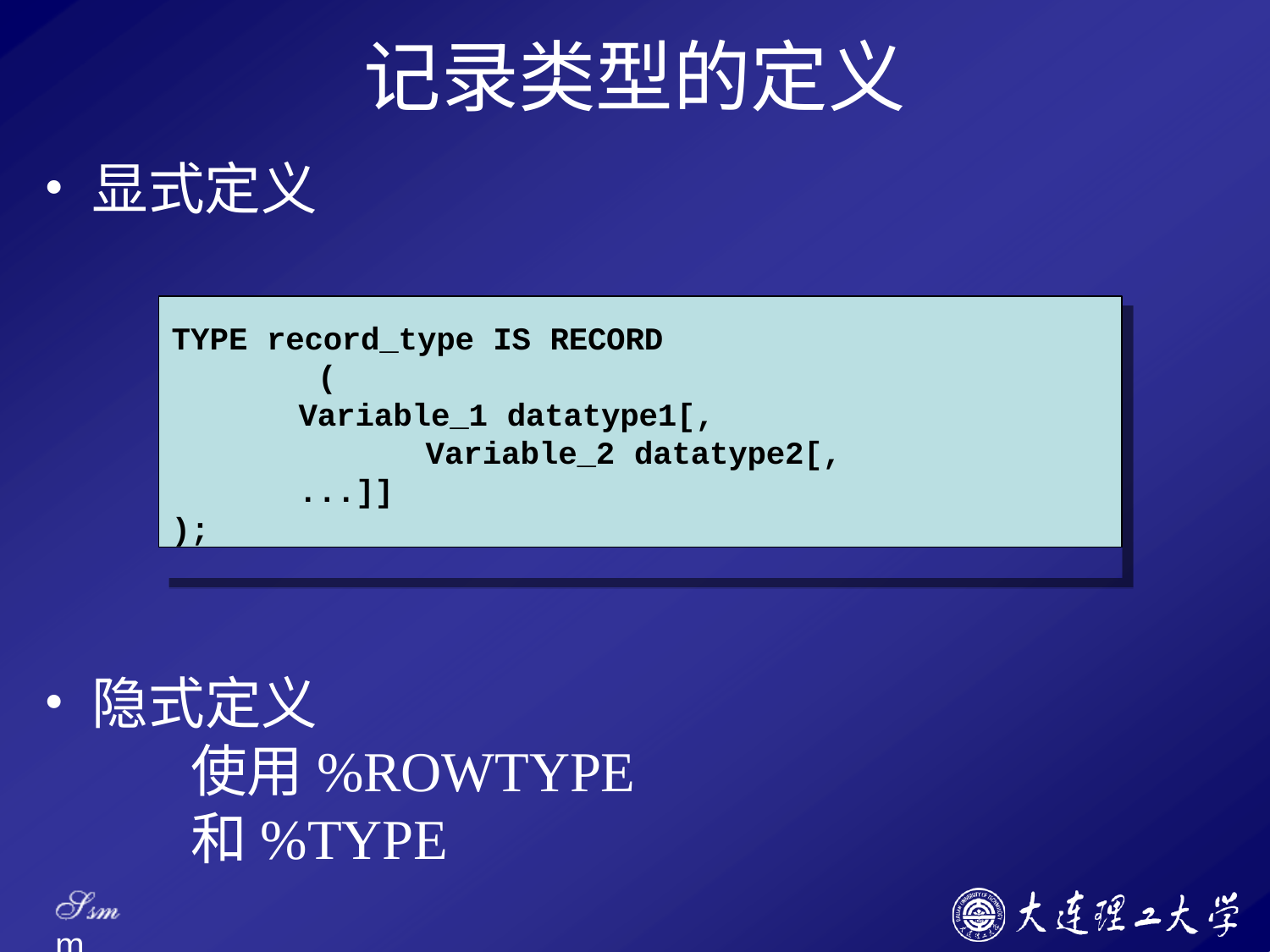

# 记录类型的定义
显式定义
TYPE record_type IS RECORD  (
Variable_1 datatype1[,  Variable_2 datatype2[,
...]]
);

隐式定义
使用%ROWTYPE和%TYPE

Ssm